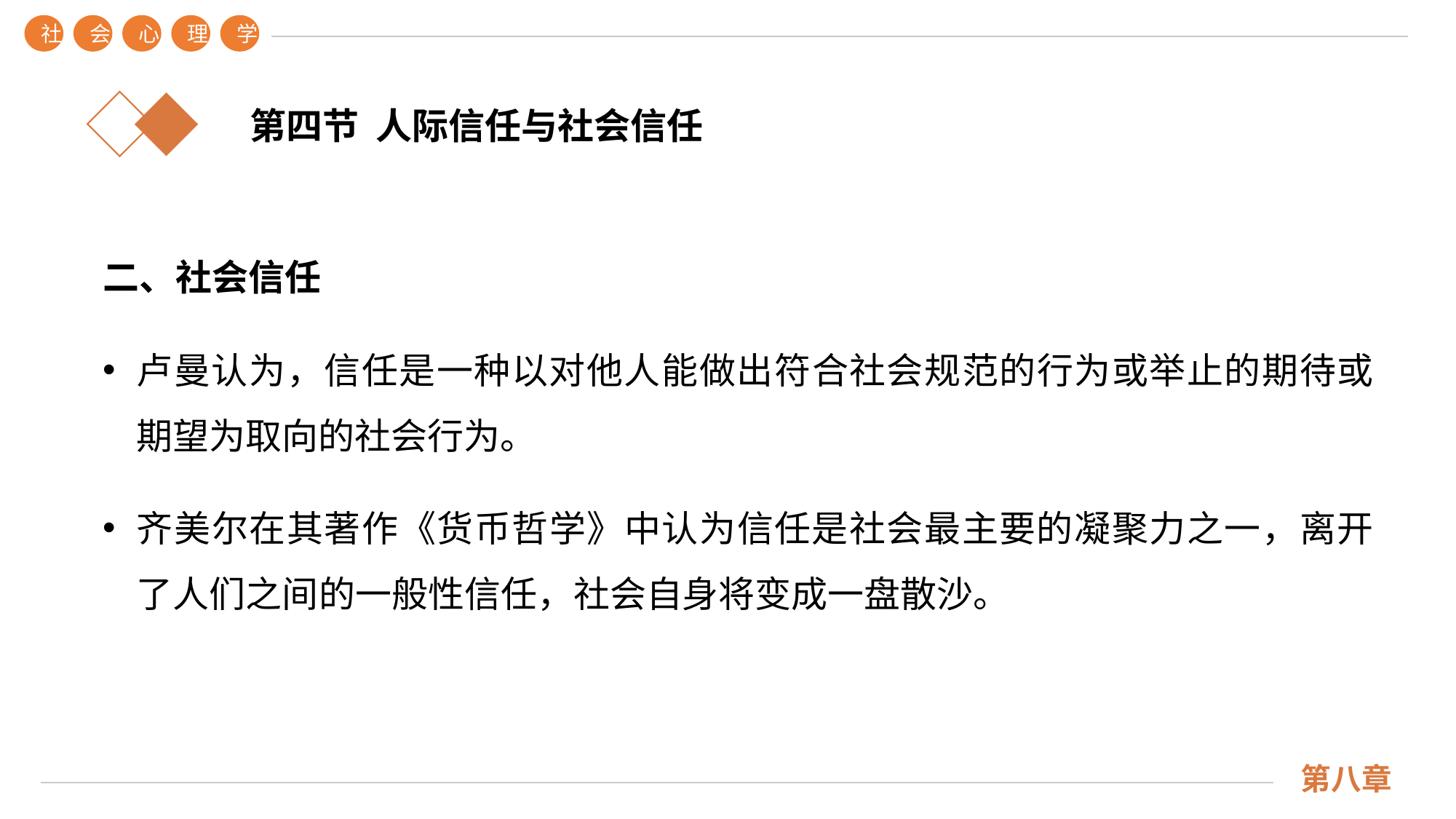

社
会
心
理
学
第八章

第四节  人际信任与社会信任
二、社会信任
卢曼认为，信任是一种以对他人能做出符合社会规范的行为或举止的期待或期望为取向的社会行为。
齐美尔在其著作《货币哲学》中认为信任是社会最主要的凝聚力之一，离开了人们之间的一般性信任，社会自身将变成一盘散沙。